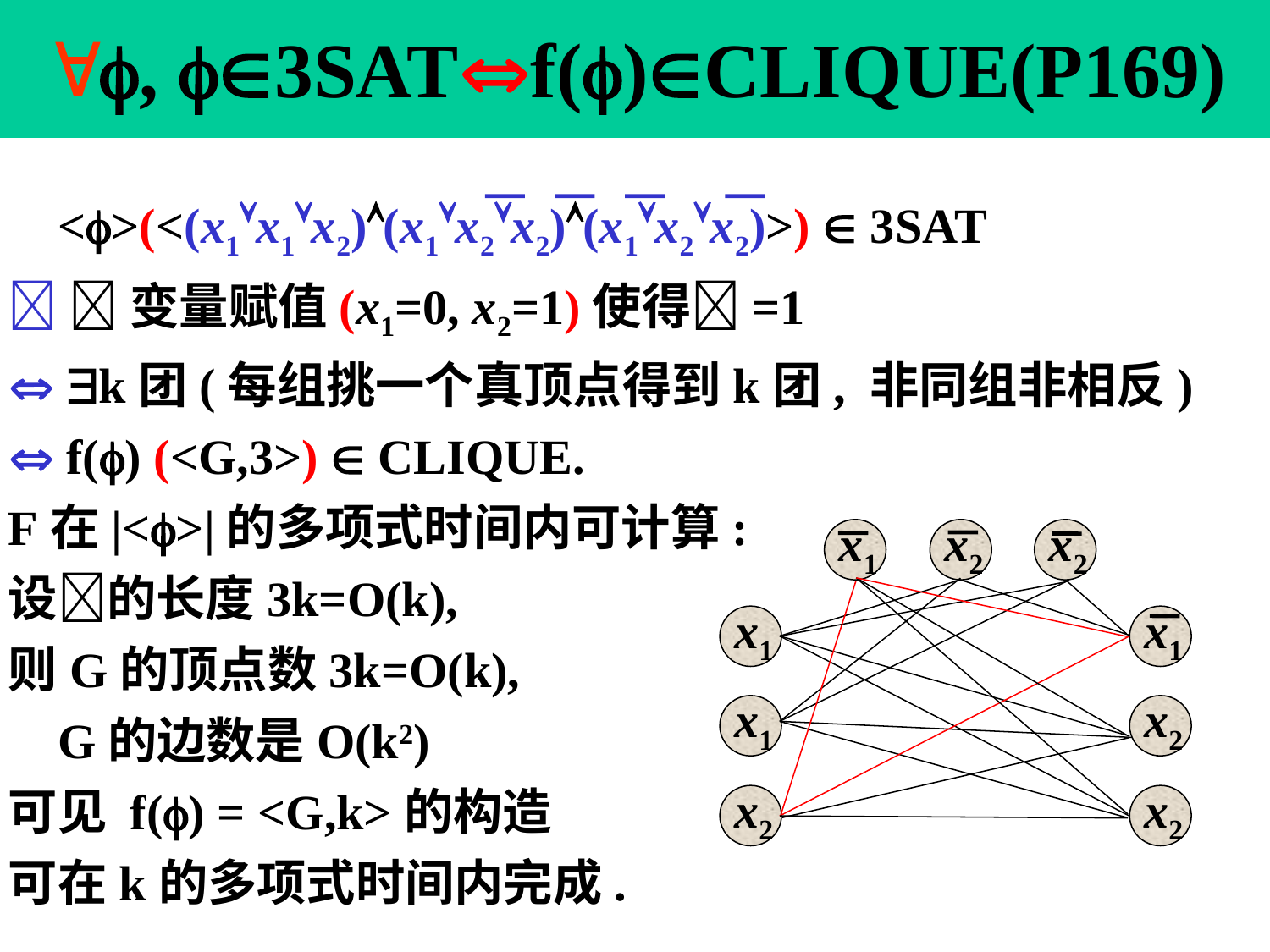

# ∀φ, φ∈3SAT⇔f(φ)∈CLIQUE(P169)
    <φ>(<(x1∨x1∨x2)∧(x1∨x2∨x2)∧(x1∨x2∨x2)>) ∈ 3SAT
⇔ ∃变量赋值(x1=0, x2=1)使得φ=1
⇔ ∃k团(每组挑一个真顶点得到k团, 非同组非相反)
⇔ f(φ) (<G,3>) ∈ CLIQUE.
F在|<φ>|的多项式时间内可计算:
设φ的长度3k=O(k),
则G的顶点数3k=O(k),
    G的边数是O(k2)
可见 f(φ) = <G,k>的构造
可在k的多项式时间内完成.

x1
x2
x2

x1
x1

x1
x2

x2
x2